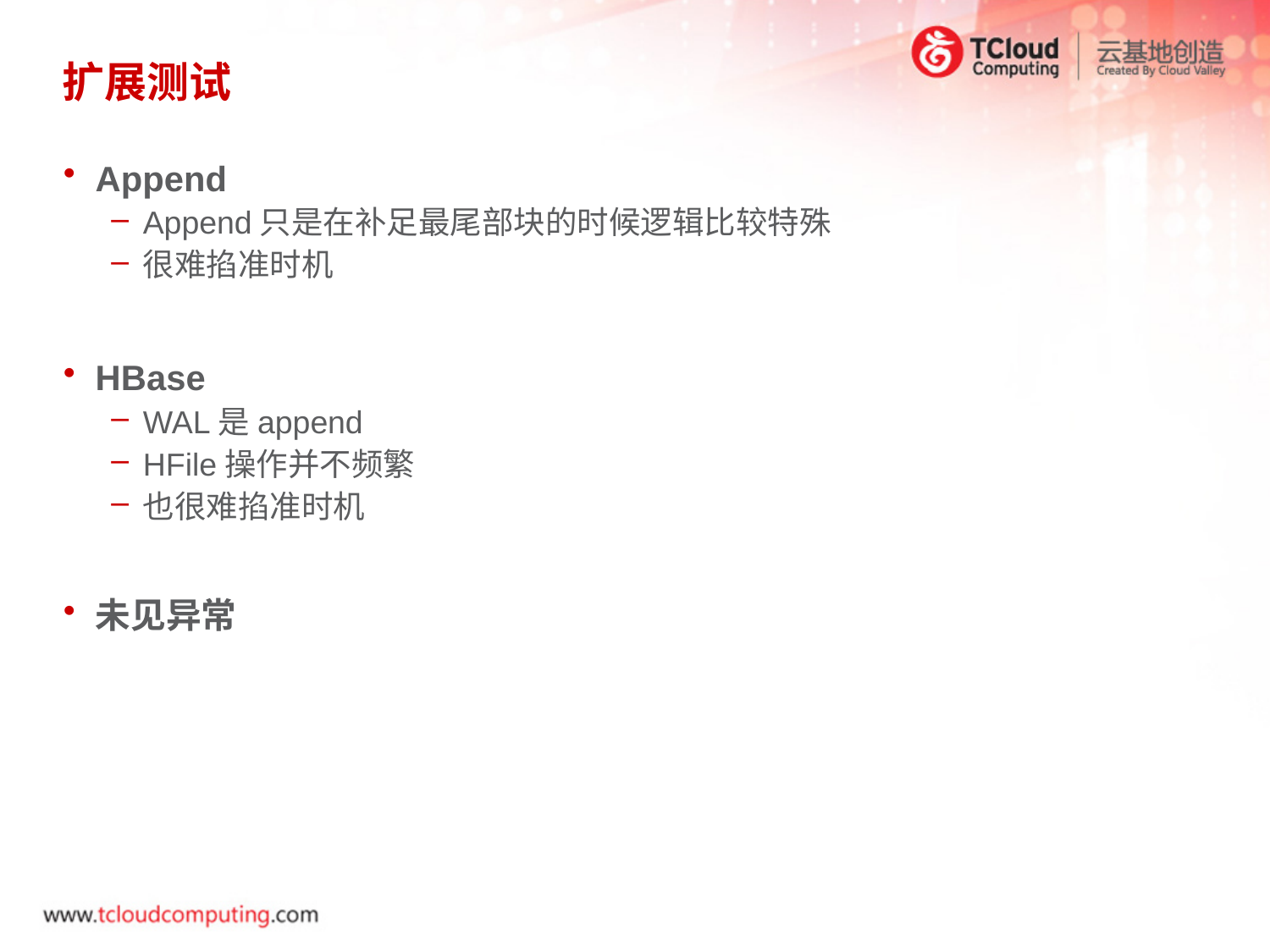

# 扩展测试
Append
Append只是在补足最尾部块的时候逻辑比较特殊
很难掐准时机

HBase
WAL是append
HFile操作并不频繁
也很难掐准时机

未见异常